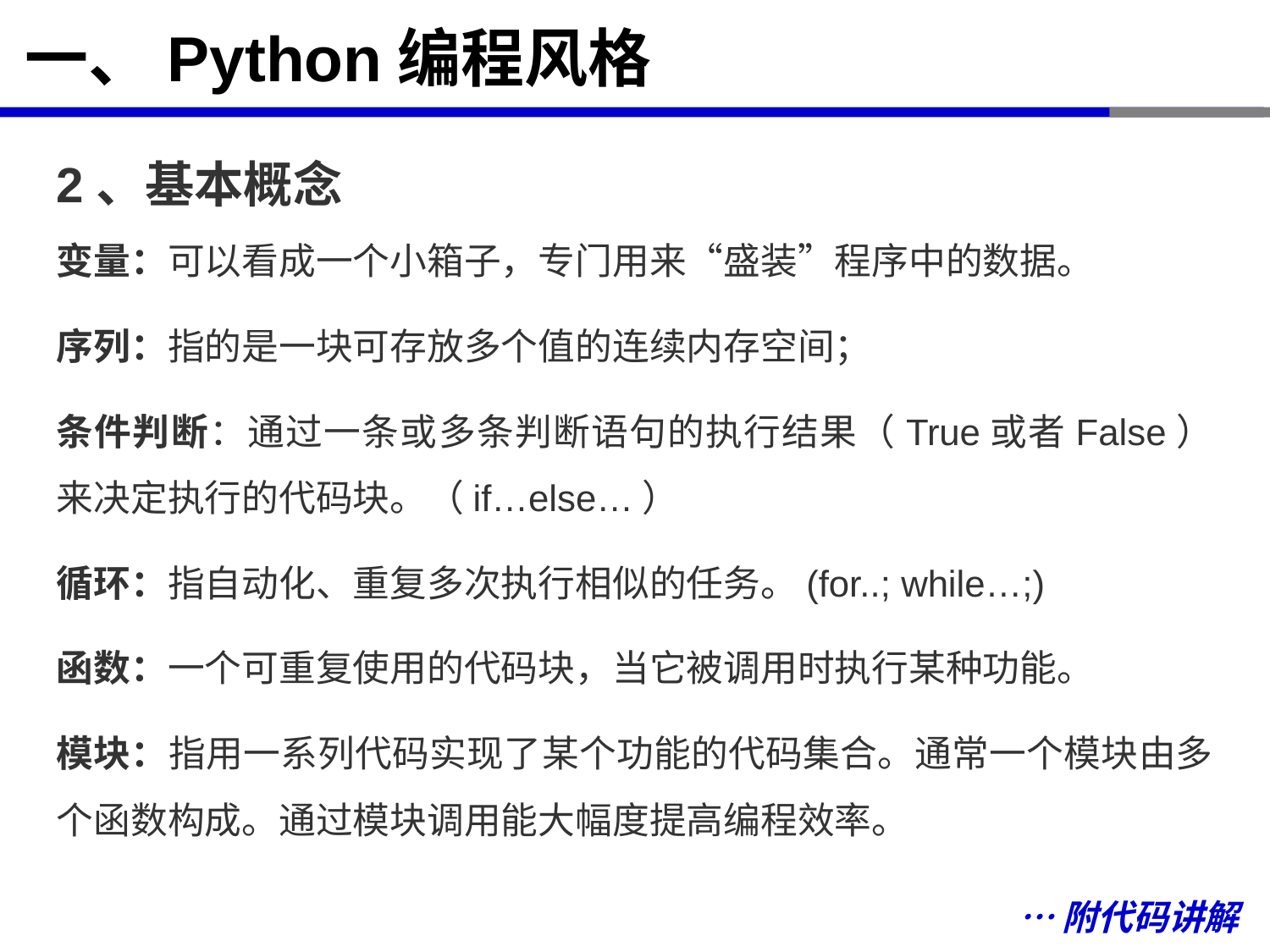

# 一、Python编程风格
2、基本概念
变量：可以看成一个小箱子，专门用来“盛装”程序中的数据。
序列：指的是一块可存放多个值的连续内存空间；
条件判断：通过一条或多条判断语句的执行结果（True或者False）来决定执行的代码块。（if…else…）
循环：指自动化、重复多次执行相似的任务。(for..; while…;)
函数：一个可重复使用的代码块，当它被调用时执行某种功能。
模块：指用一系列代码实现了某个功能的代码集合。通常一个模块由多个函数构成。通过模块调用能大幅度提高编程效率。
…附代码讲解